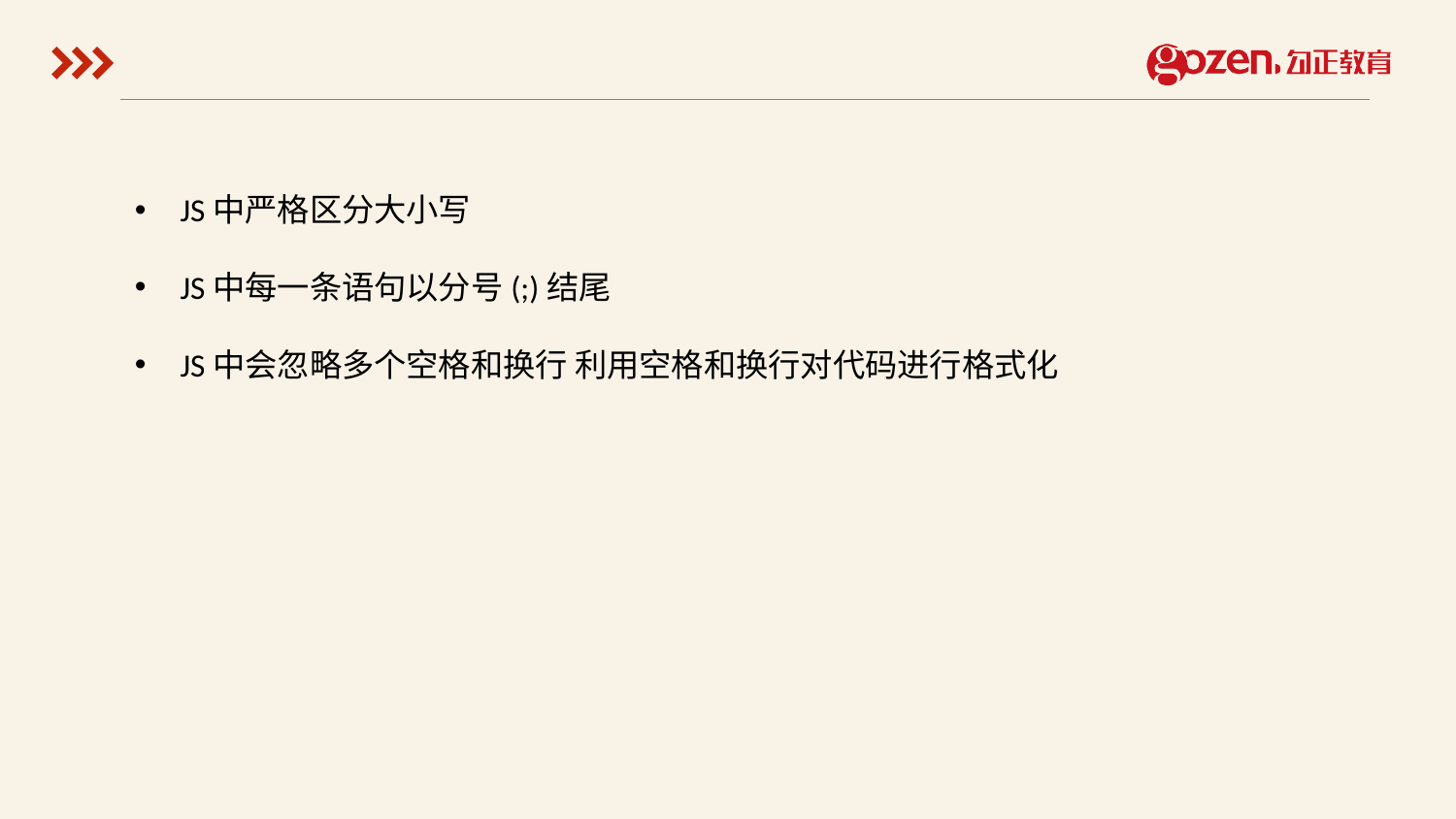

JS中严格区分大小写

JS中每一条语句以分号(;)结尾

JS中会忽略多个空格和换行 利用空格和换行对代码进行格式化